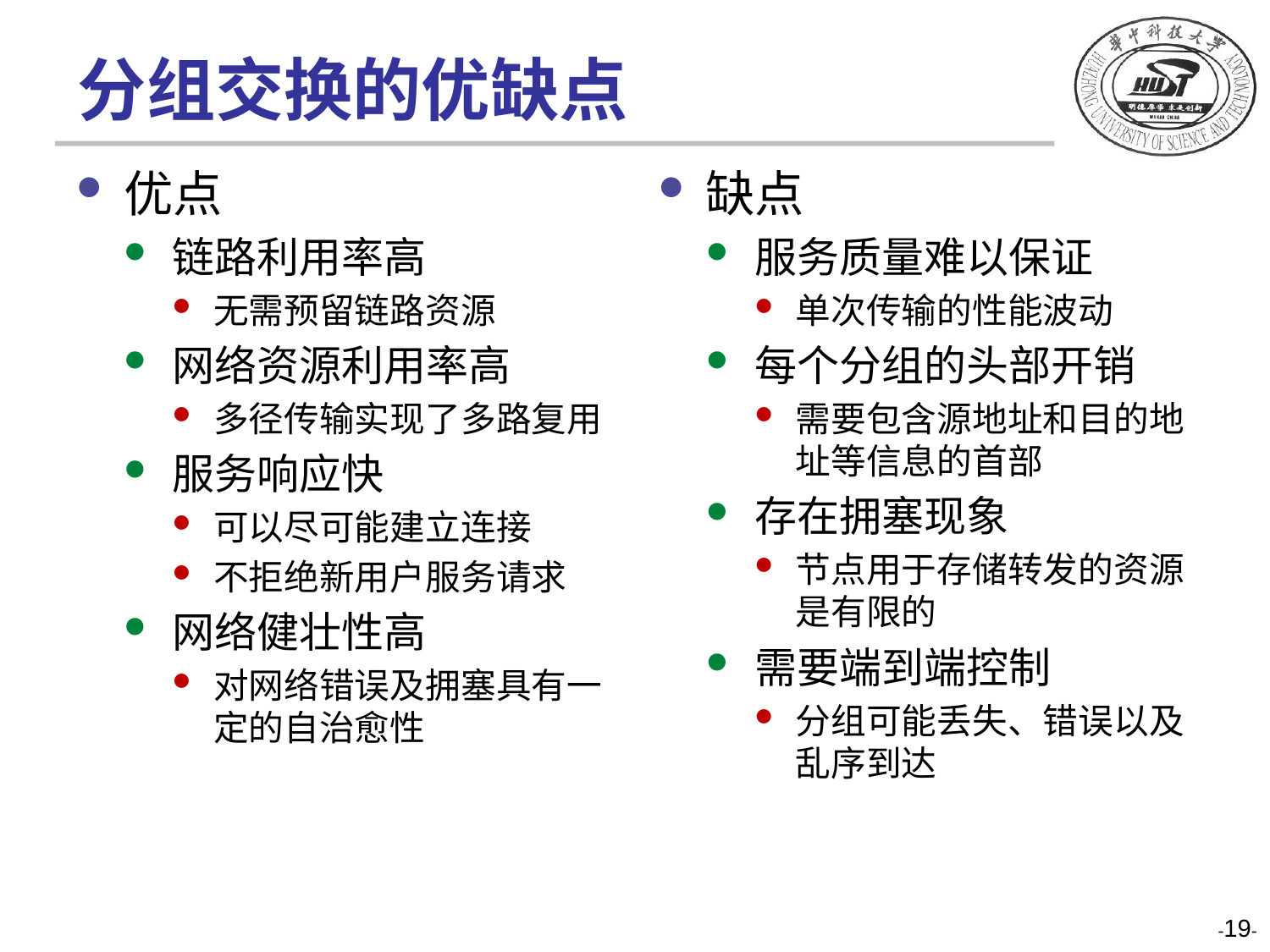

# 分组交换的优缺点
优点
链路利用率高
无需预留链路资源
网络资源利用率高
多径传输实现了多路复用
服务响应快
可以尽可能建立连接
不拒绝新用户服务请求
网络健壮性高
对网络错误及拥塞具有一定的自治愈性

缺点
服务质量难以保证
单次传输的性能波动
每个分组的头部开销
需要包含源地址和目的地址等信息的首部
存在拥塞现象
节点用于存储转发的资源是有限的
需要端到端控制
分组可能丢失、错误以及乱序到达

-19-